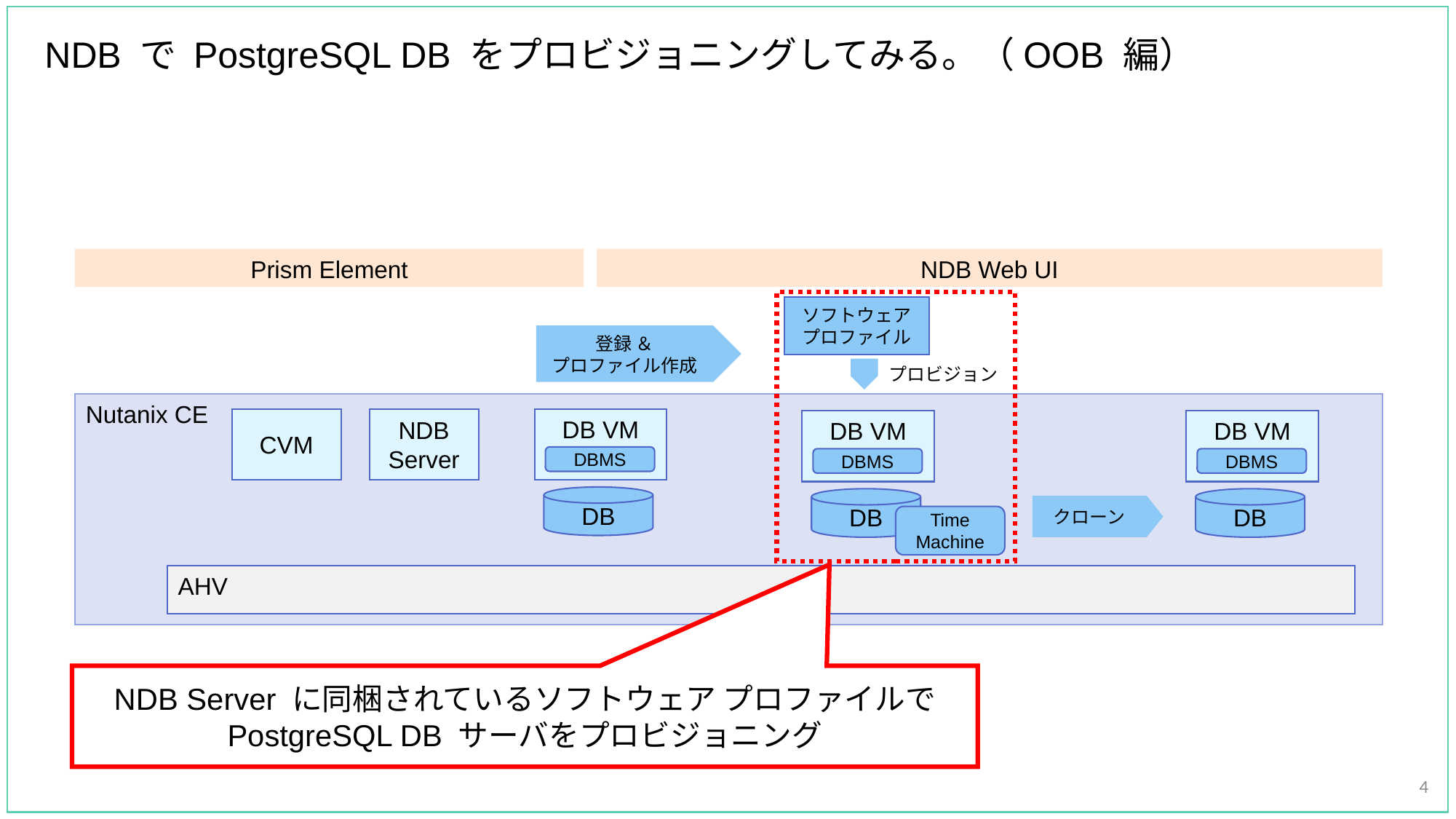

# NDB で PostgreSQL DB をプロビジョニングしてみる。（OOB 編）

NDB Server に同梱されているソフトウェア プロファイルで
PostgreSQL DB サーバをプロビジョニング
4